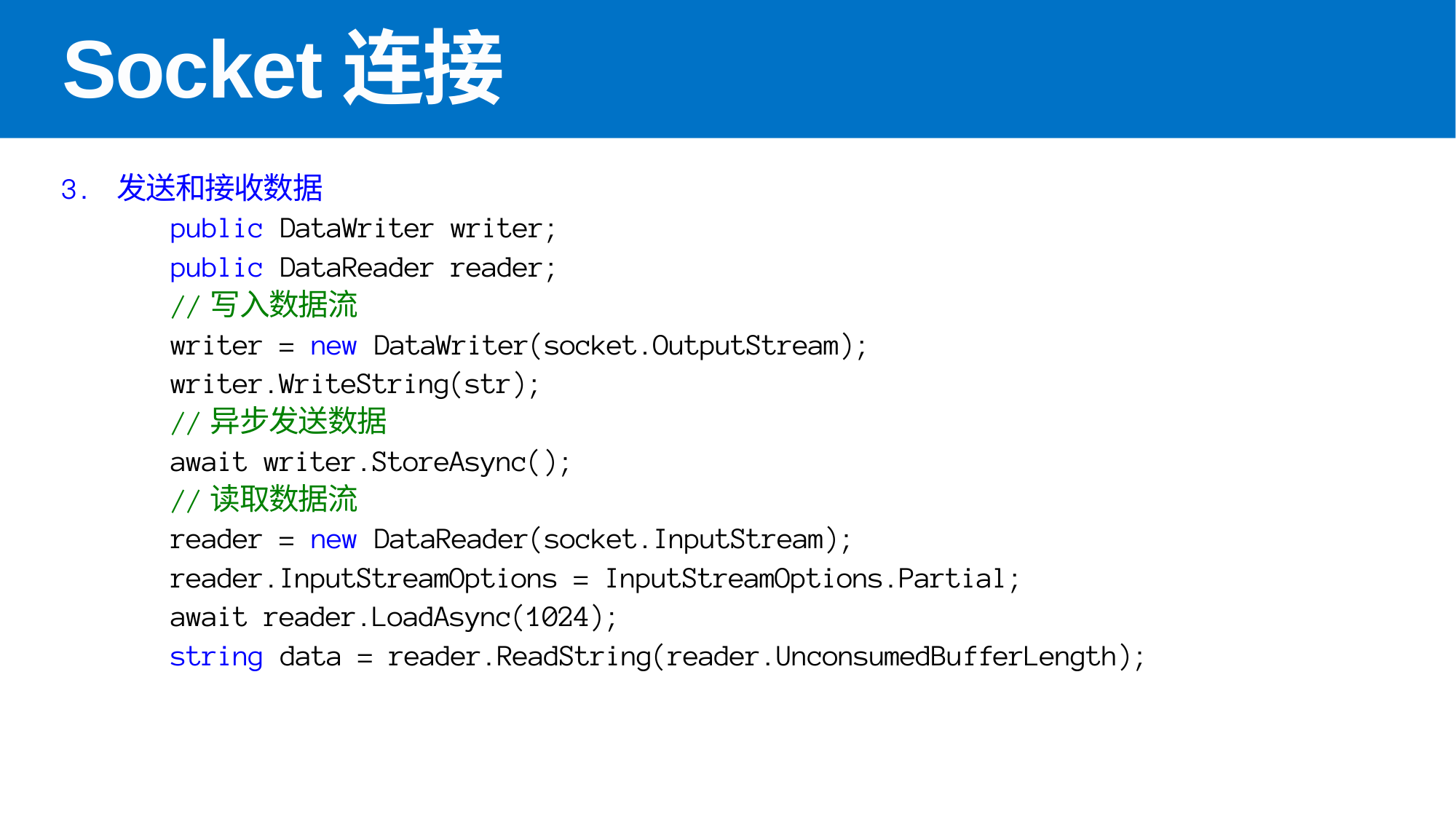

# Socket连接
3. 发送和接收数据
	public DataWriter writer;
	public DataReader reader;
	//写入数据流
	writer = new DataWriter(socket.OutputStream);
	writer.WriteString(str);
	//异步发送数据
	await writer.StoreAsync();
	//读取数据流
	reader = new DataReader(socket.InputStream);
	reader.InputStreamOptions = InputStreamOptions.Partial;
	await reader.LoadAsync(1024);
	string data = reader.ReadString(reader.UnconsumedBufferLength);